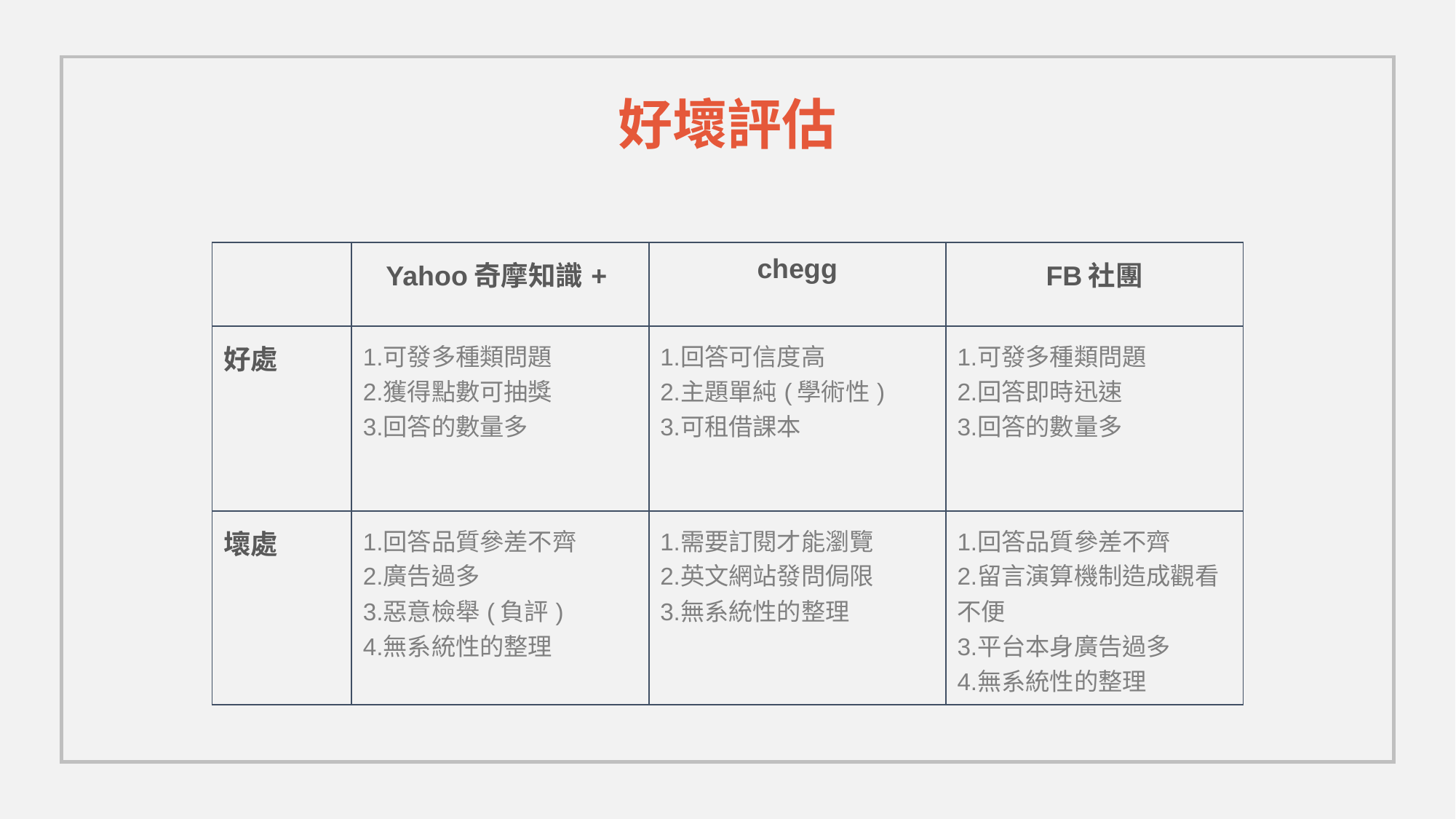

好壞評估
|  | Yahoo奇摩知識+ | chegg | FB社團 |
| --- | --- | --- | --- |
| 好處 | 可發多種類問題 獲得點數可抽獎 回答的數量多 | 回答可信度高 主題單純(學術性) 可租借課本 | 可發多種類問題 回答即時迅速 回答的數量多 |
| 壞處 | 回答品質參差不齊 廣告過多 惡意檢舉(負評) 無系統性的整理 | 需要訂閱才能瀏覽 英文網站發問侷限 無系統性的整理 | 回答品質參差不齊 留言演算機制造成觀看不便 平台本身廣告過多 無系統性的整理 |